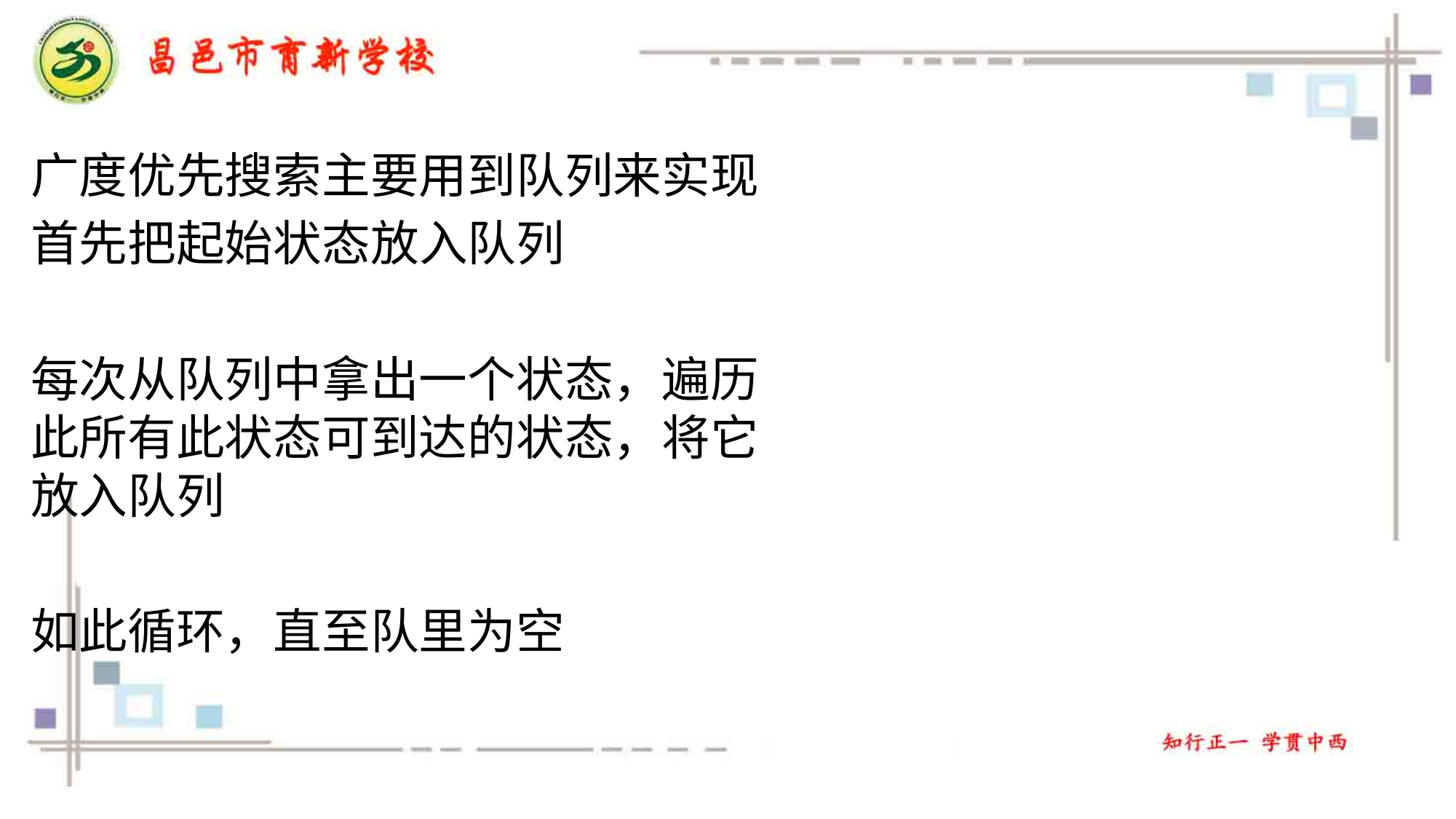

广度优先搜索主要用到队列来实现
首先把起始状态放入队列

每次从队列中拿出一个状态，遍历此所有此状态可到达的状态，将它放入队列

如此循环，直至队里为空